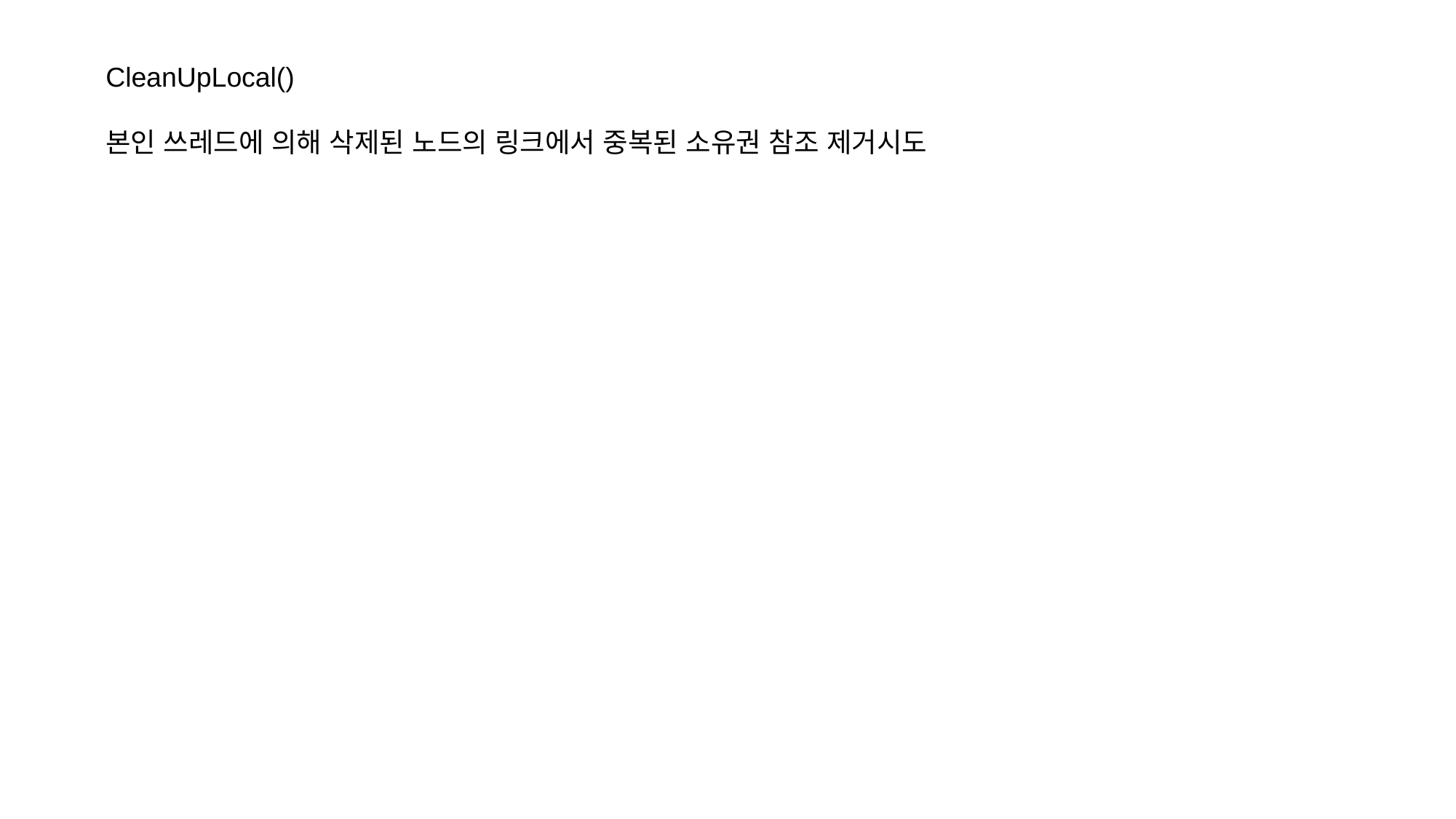

CleanUpLocal()

본인 쓰레드에 의해 삭제된 노드의 링크에서 중복된 소유권 참조 제거시도